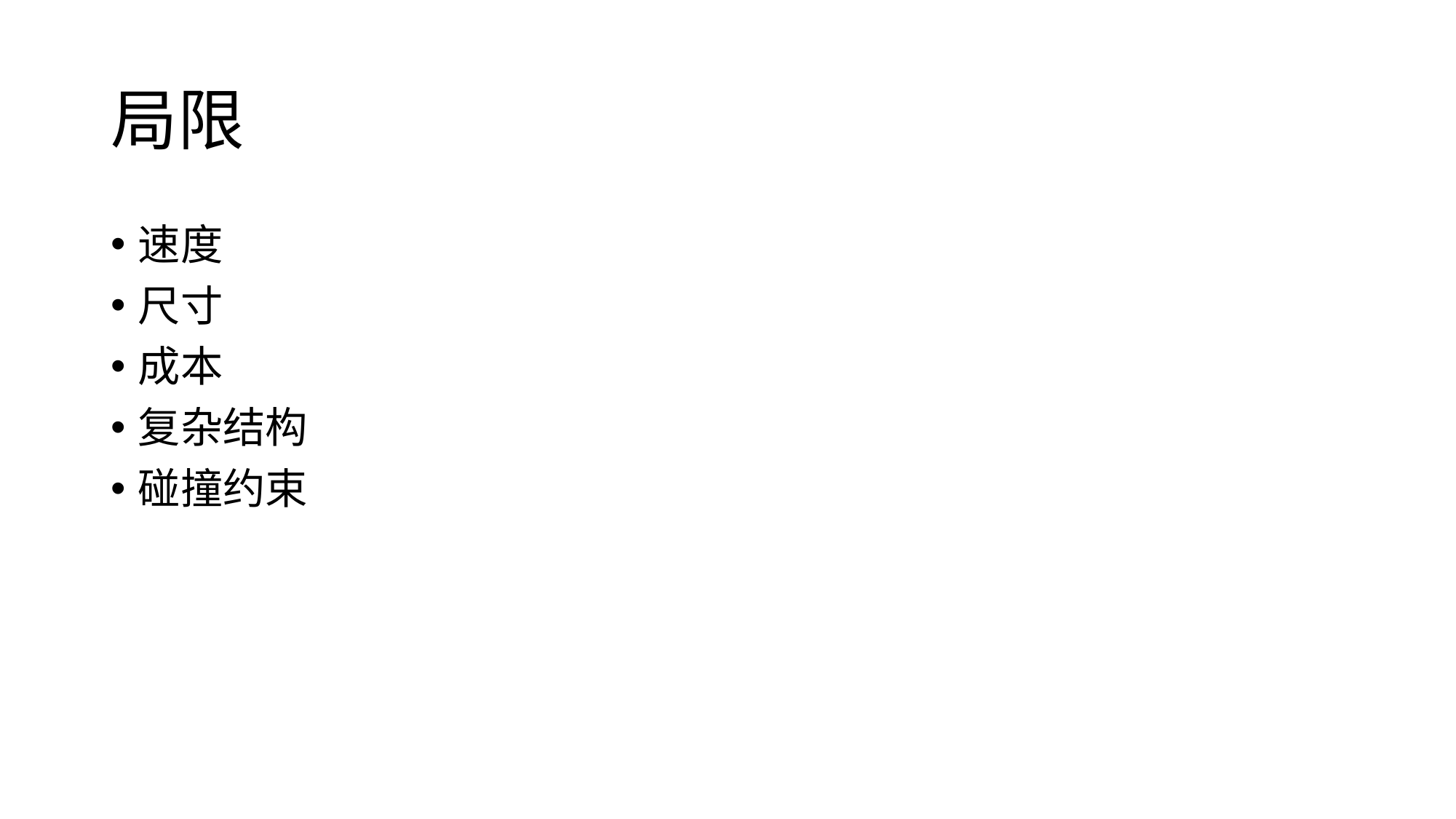

# 局限
速度
尺寸
成本
复杂结构
碰撞约束